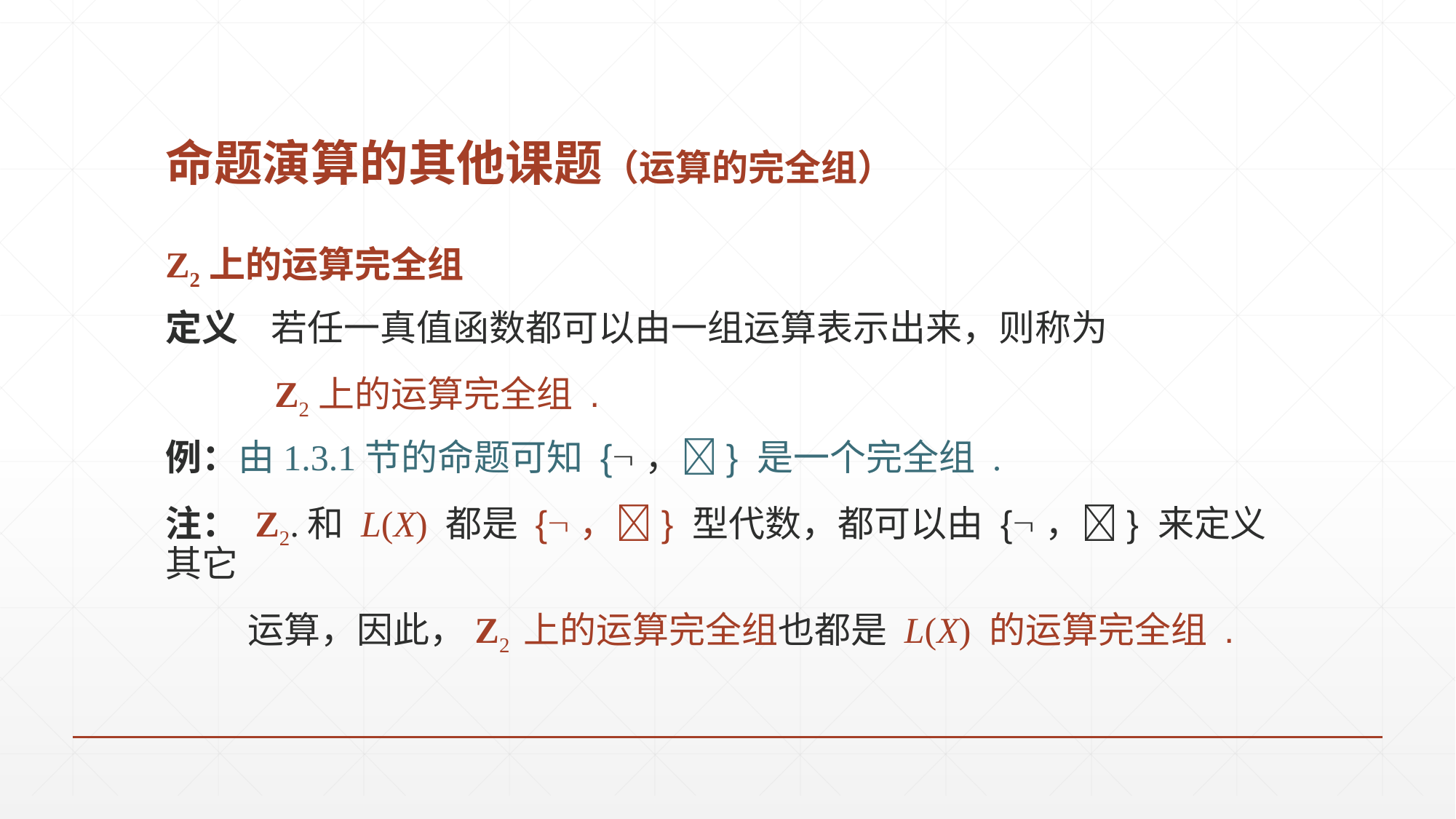

# 命题演算的其他课题（运算的完全组）
Z2上的运算完全组
定义    若任一真值函数都可以由一组运算表示出来，则称为
	Z2上的运算完全组 .
例：由1.3.1节的命题可知 {¬，→} 是一个完全组 .
注： Z2.和 L(X) 都是 {¬，→} 型代数，都可以由 {¬，→} 来定义其它
         运算，因此，Z2 上的运算完全组也都是 L(X) 的运算完全组 .